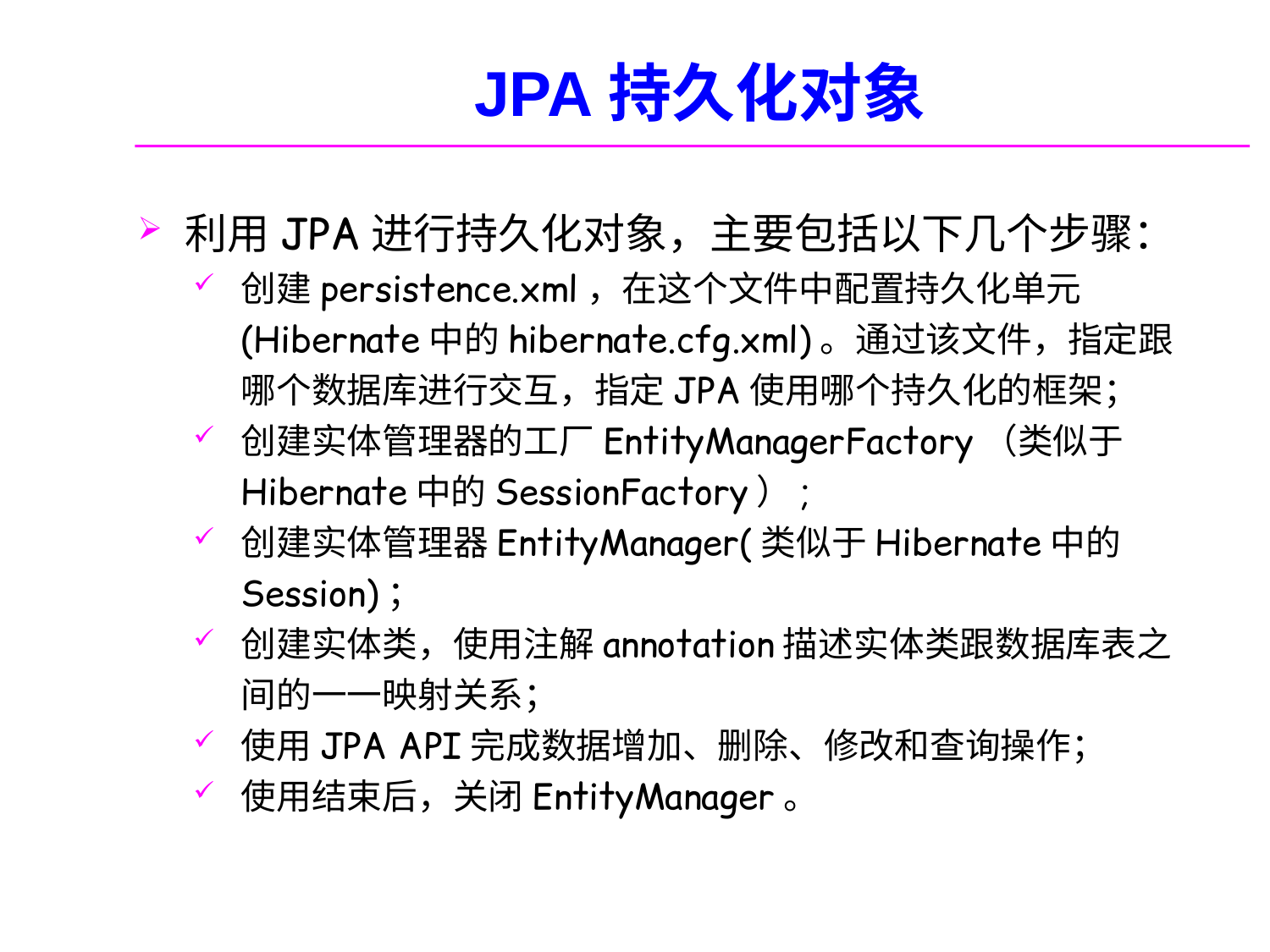

# JPA持久化对象
利用JPA进行持久化对象，主要包括以下几个步骤：
创建persistence.xml，在这个文件中配置持久化单元(Hibernate中的hibernate.cfg.xml)。通过该文件，指定跟哪个数据库进行交互，指定JPA使用哪个持久化的框架；
创建实体管理器的工厂EntityManagerFactory（类似于Hibernate中的SessionFactory）;
创建实体管理器EntityManager(类似于Hibernate中的Session)；
创建实体类，使用注解annotation描述实体类跟数据库表之间的一一映射关系；
使用JPA API完成数据增加、删除、修改和查询操作；
使用结束后，关闭EntityManager。

61